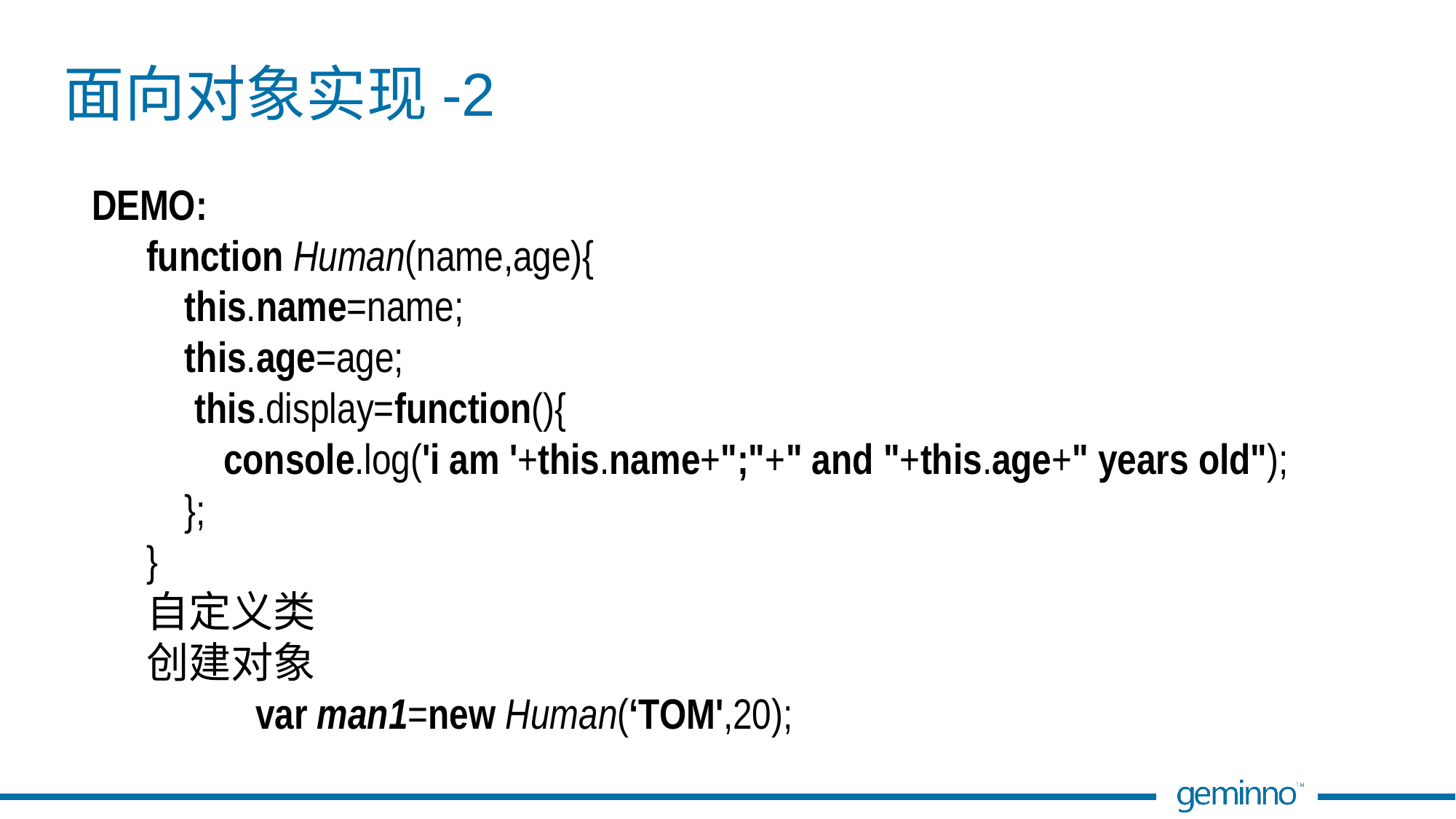

# 面向对象实现-2
DEMO:
function Human(name,age){
    this.name=name;
    this.age=age;
     this.display=function(){
        console.log('i am '+this.name+";"+" and "+this.age+" years old");
    };
}
自定义类
创建对象
	var man1=new Human(‘TOM',20);